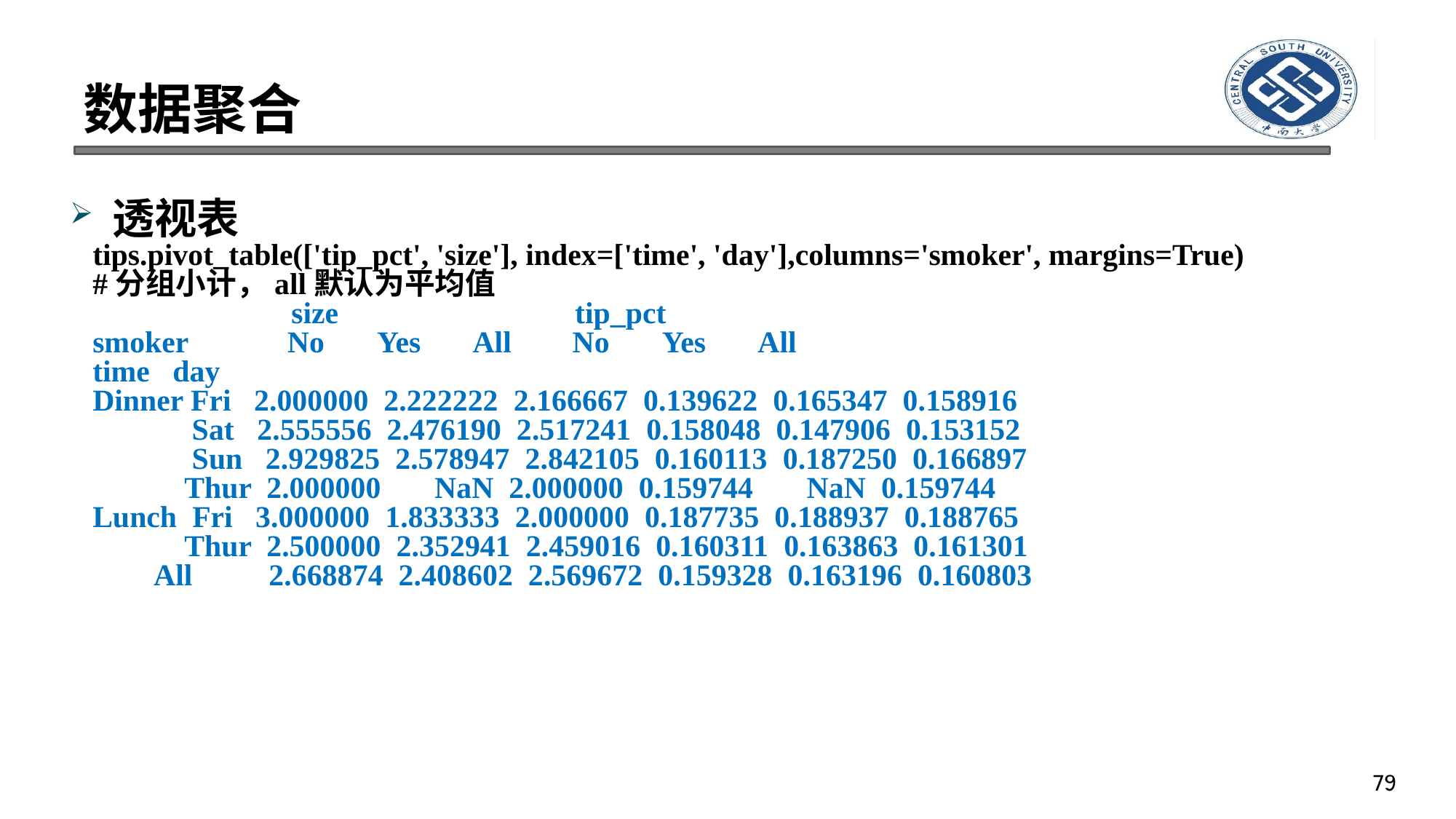

# 数据聚合
透视表
tips.pivot_table(['tip_pct', 'size'], index=['time', 'day'],columns='smoker', margins=True)
#分组小计，all默认为平均值
                          size                               tip_pct
smoker             No       Yes       All        No       Yes       All
time   day
Dinner Fri   2.000000  2.222222  2.166667  0.139622  0.165347  0.158916
             Sat   2.555556  2.476190  2.517241  0.158048  0.147906  0.153152
             Sun   2.929825  2.578947  2.842105  0.160113  0.187250  0.166897
            Thur  2.000000       NaN  2.000000  0.159744       NaN  0.159744
Lunch  Fri   3.000000  1.833333  2.000000  0.187735  0.188937  0.188765
            Thur  2.500000  2.352941  2.459016  0.160311  0.163863  0.161301
        All          2.668874  2.408602  2.569672  0.159328  0.163196  0.160803
79